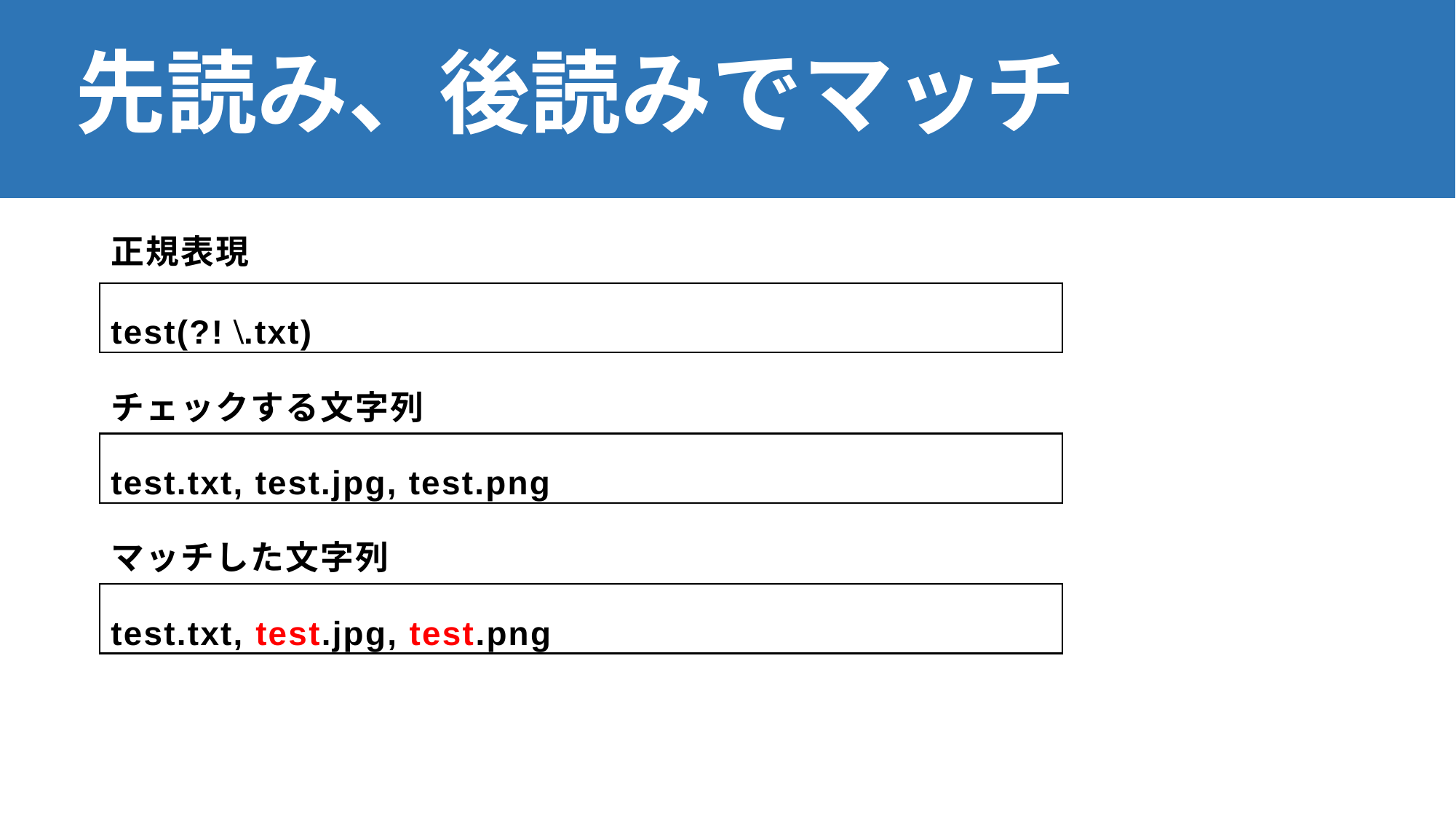

# 先読み、後読みでマッチ
正規表現
test(?! \.txt)
チェックする文字列
test.txt, test.jpg, test.png
マッチした文字列
test.txt, test.jpg, test.png